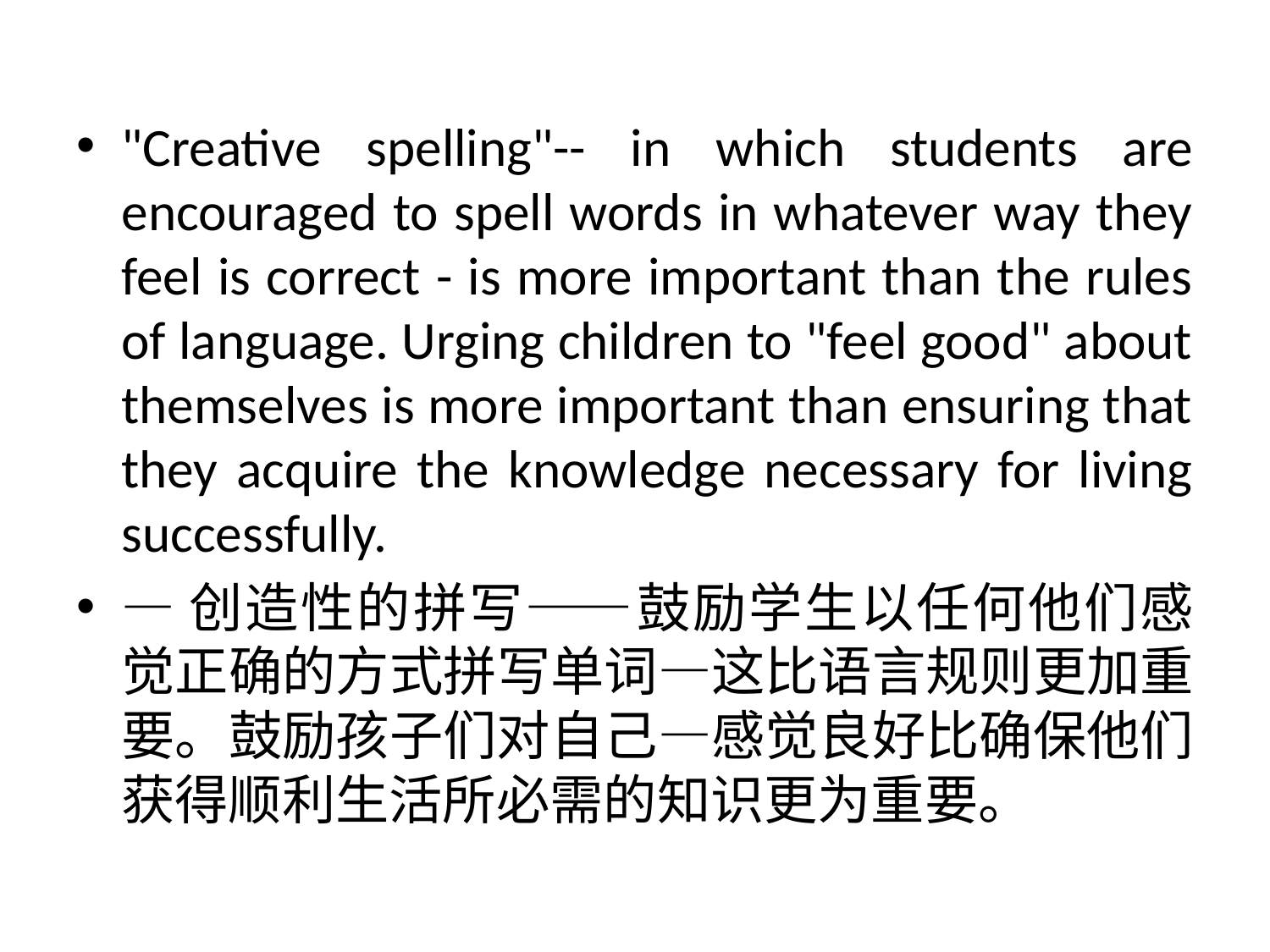

"Creative spelling"-- in which students are encouraged to spell words in whatever way they feel is correct - is more important than the rules of language. Urging children to "feel good" about themselves is more important than ensuring that they acquire the knowledge necessary for living successfully.
―创造性的拼写——鼓励学生以任何他们感觉正确的方式拼写单词—这比语言规则更加重要。鼓励孩子们对自己―感觉良好比确保他们获得顺利生活所必需的知识更为重要。